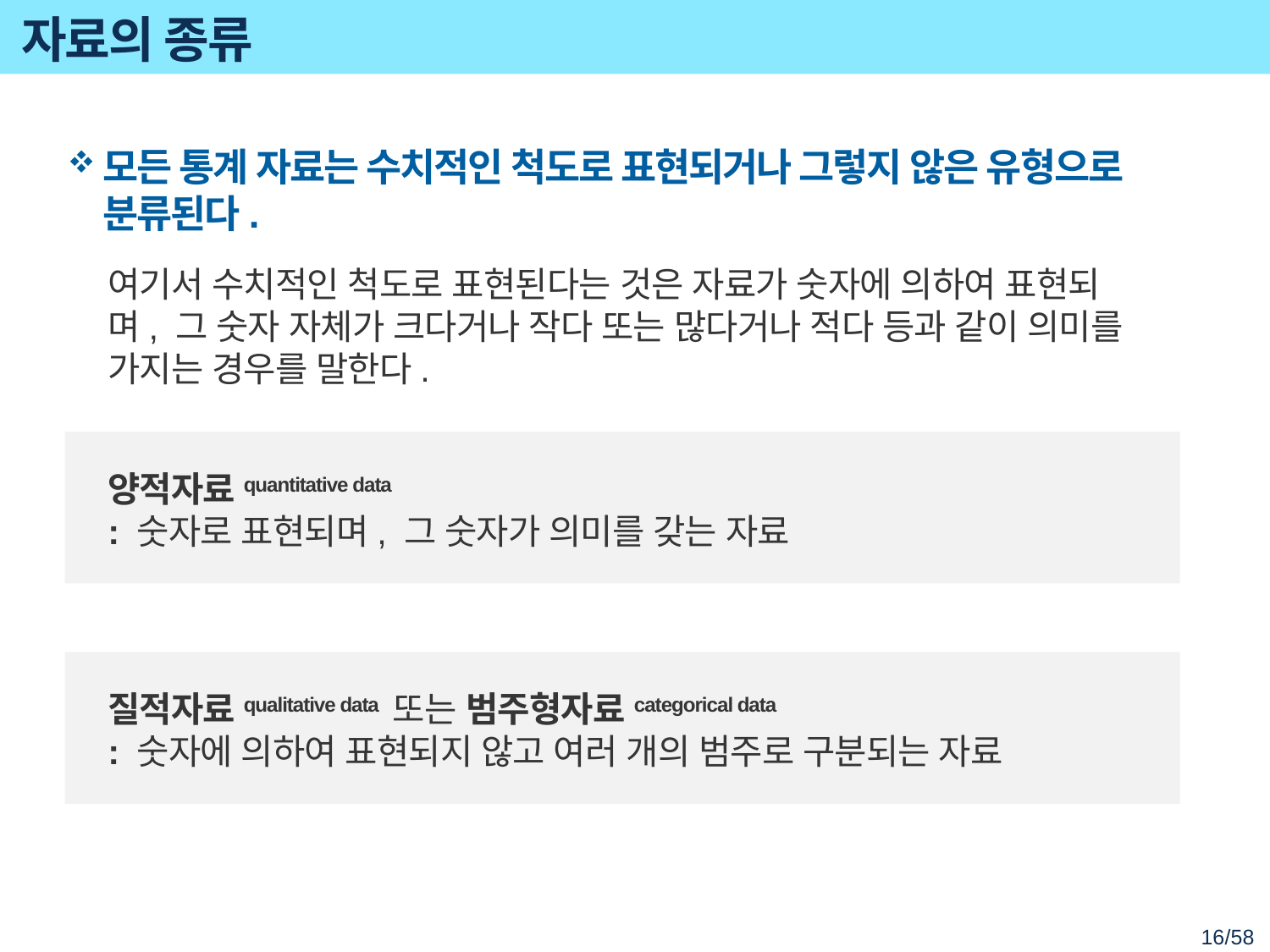

# 자료의 종류
모든 통계 자료는 수치적인 척도로 표현되거나 그렇지 않은 유형으로 분류된다.
여기서 수치적인 척도로 표현된다는 것은 자료가 숫자에 의하여 표현되며, 그 숫자 자체가 크다거나 작다 또는 많다거나 적다 등과 같이 의미를 가지는 경우를 말한다.

양적자료quantitative data
: 숫자로 표현되며, 그 숫자가 의미를 갖는 자료

질적자료qualitative data 또는 범주형자료categorical data
: 숫자에 의하여 표현되지 않고 여러 개의 범주로 구분되는 자료